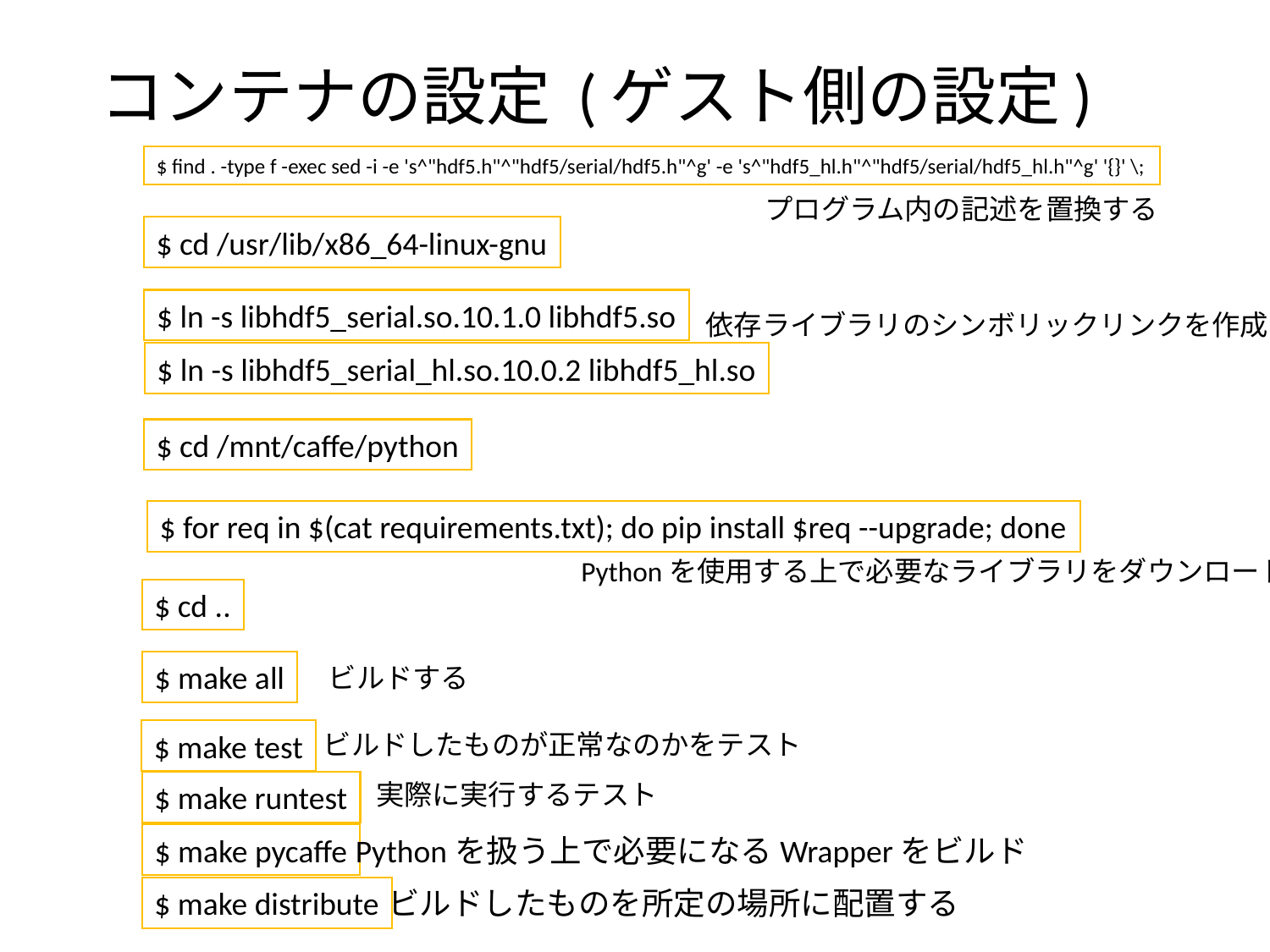

# コンテナの設定 (ゲスト側の設定)
$ find . -type f -exec sed -i -e 's^"hdf5.h"^"hdf5/serial/hdf5.h"^g' -e 's^"hdf5_hl.h"^"hdf5/serial/hdf5_hl.h"^g' '{}' \;
プログラム内の記述を置換する
$ cd /usr/lib/x86_64-linux-gnu
$ ln -s libhdf5_serial.so.10.1.0 libhdf5.so
依存ライブラリのシンボリックリンクを作成
$ ln -s libhdf5_serial_hl.so.10.0.2 libhdf5_hl.so
$ cd /mnt/caffe/python
$ for req in $(cat requirements.txt); do pip install $req --upgrade; done
Pythonを使用する上で必要なライブラリをダウンロード
$ cd ..
$ make all
ビルドする
$ make test
ビルドしたものが正常なのかをテスト
実際に実行するテスト
$ make runtest
$ make pycaffe
Pythonを扱う上で必要になるWrapperをビルド
$ make distribute
ビルドしたものを所定の場所に配置する